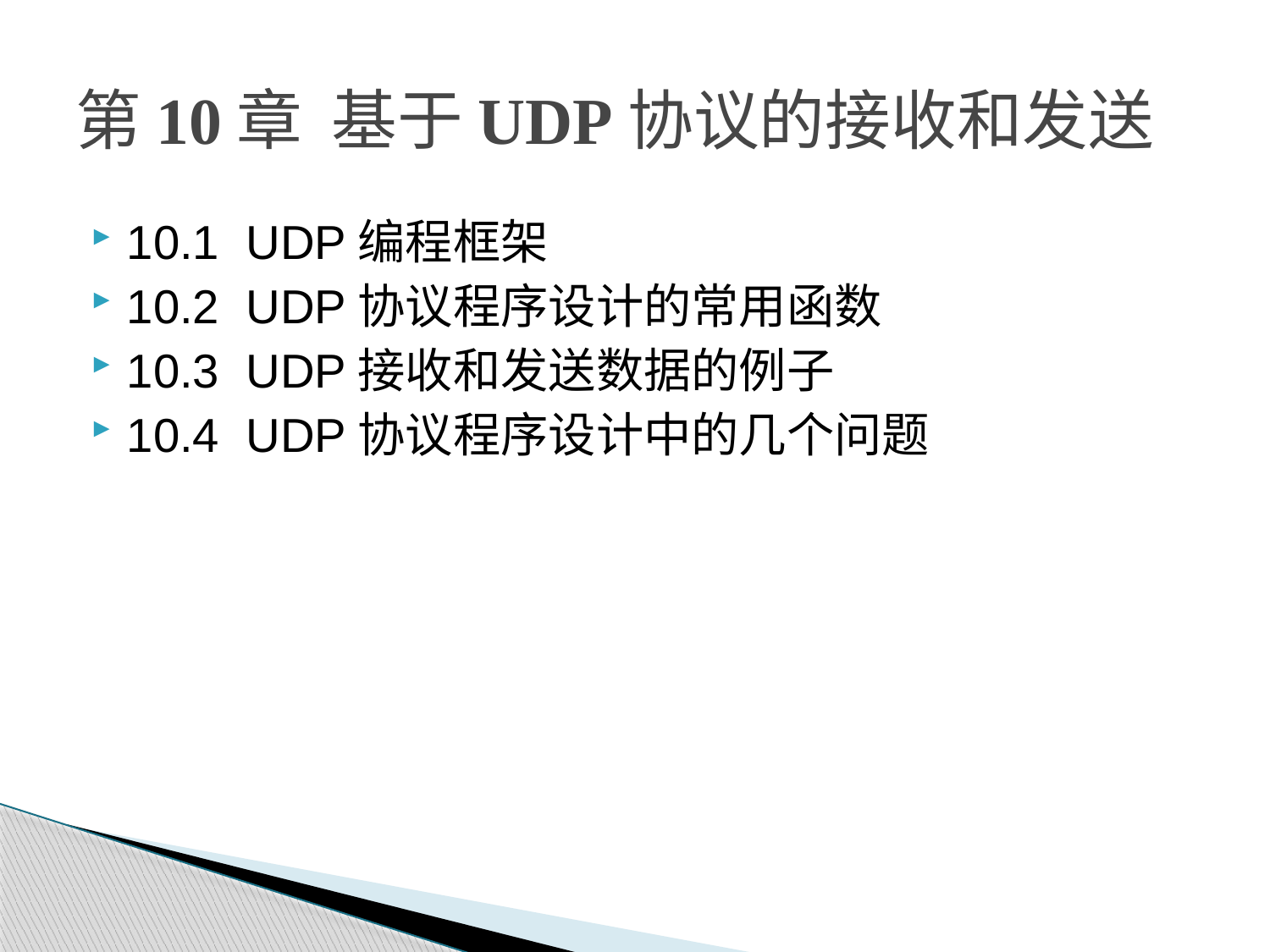

# 第10章  基于UDP协议的接收和发送
10.1  UDP编程框架
10.2  UDP协议程序设计的常用函数
10.3  UDP接收和发送数据的例子
10.4  UDP协议程序设计中的几个问题